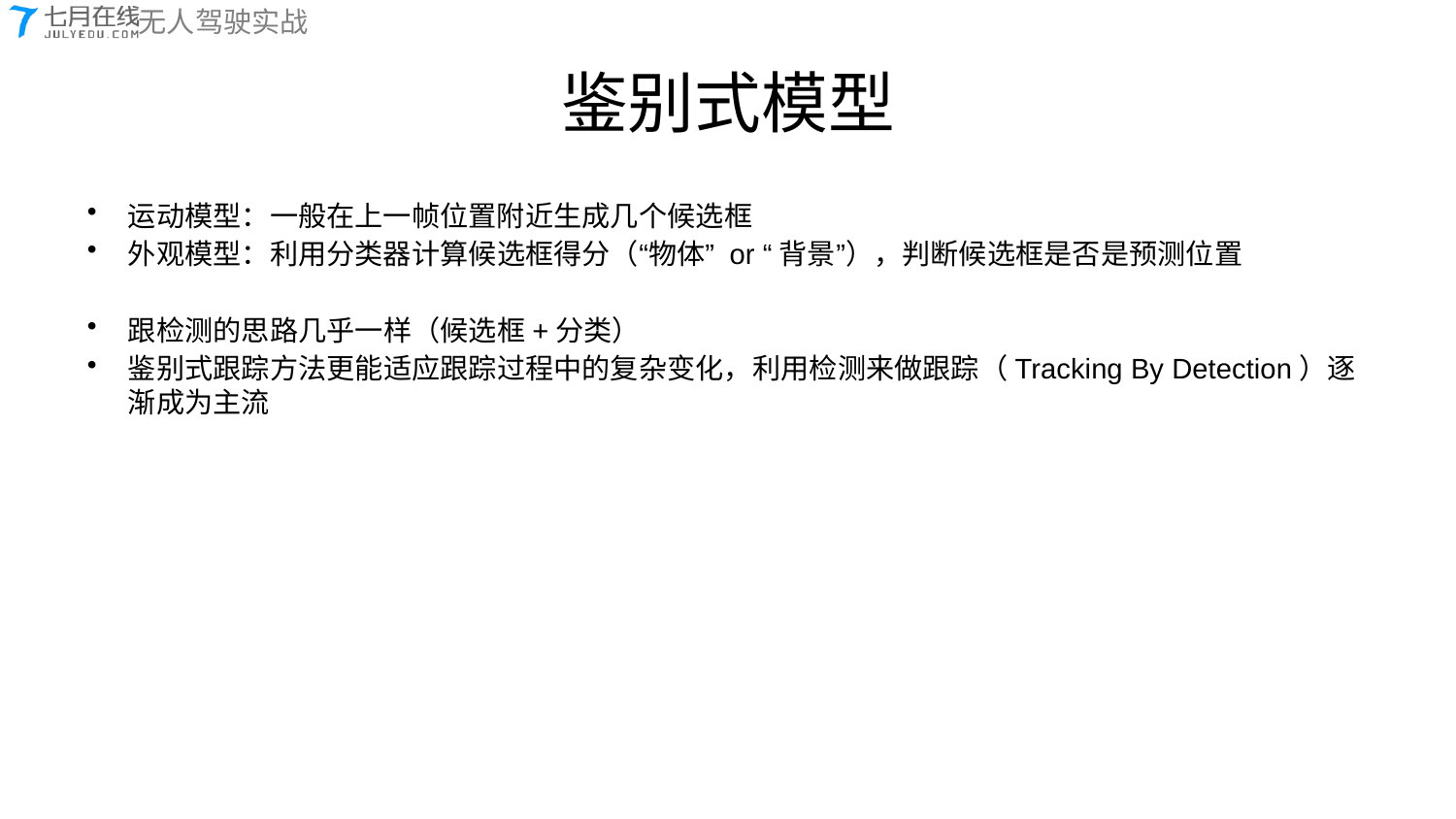

# 鉴别式模型
运动模型：一般在上一帧位置附近生成几个候选框
外观模型：利用分类器计算候选框得分（“物体” or “背景”），判断候选框是否是预测位置

跟检测的思路几乎一样（候选框+分类）
鉴别式跟踪方法更能适应跟踪过程中的复杂变化，利用检测来做跟踪（Tracking By Detection）逐渐成为主流